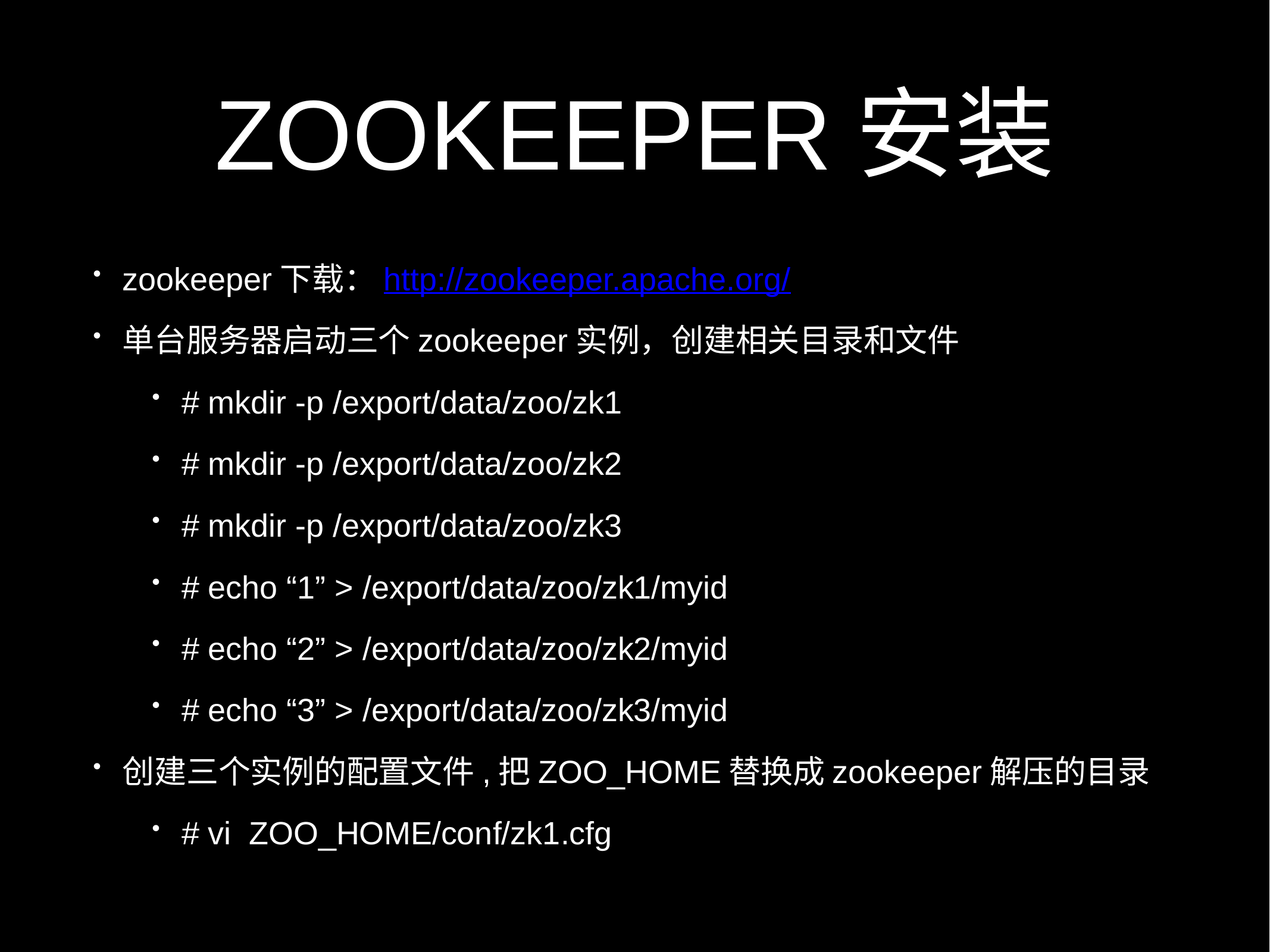

# ZOOKEEPER安装
zookeeper下载：http://zookeeper.apache.org/
单台服务器启动三个zookeeper实例，创建相关目录和文件
# mkdir -p /export/data/zoo/zk1
# mkdir -p /export/data/zoo/zk2
# mkdir -p /export/data/zoo/zk3
# echo “1” > /export/data/zoo/zk1/myid
# echo “2” > /export/data/zoo/zk2/myid
# echo “3” > /export/data/zoo/zk3/myid
创建三个实例的配置文件,把ZOO_HOME替换成zookeeper解压的目录
# vi  ZOO_HOME/conf/zk1.cfg